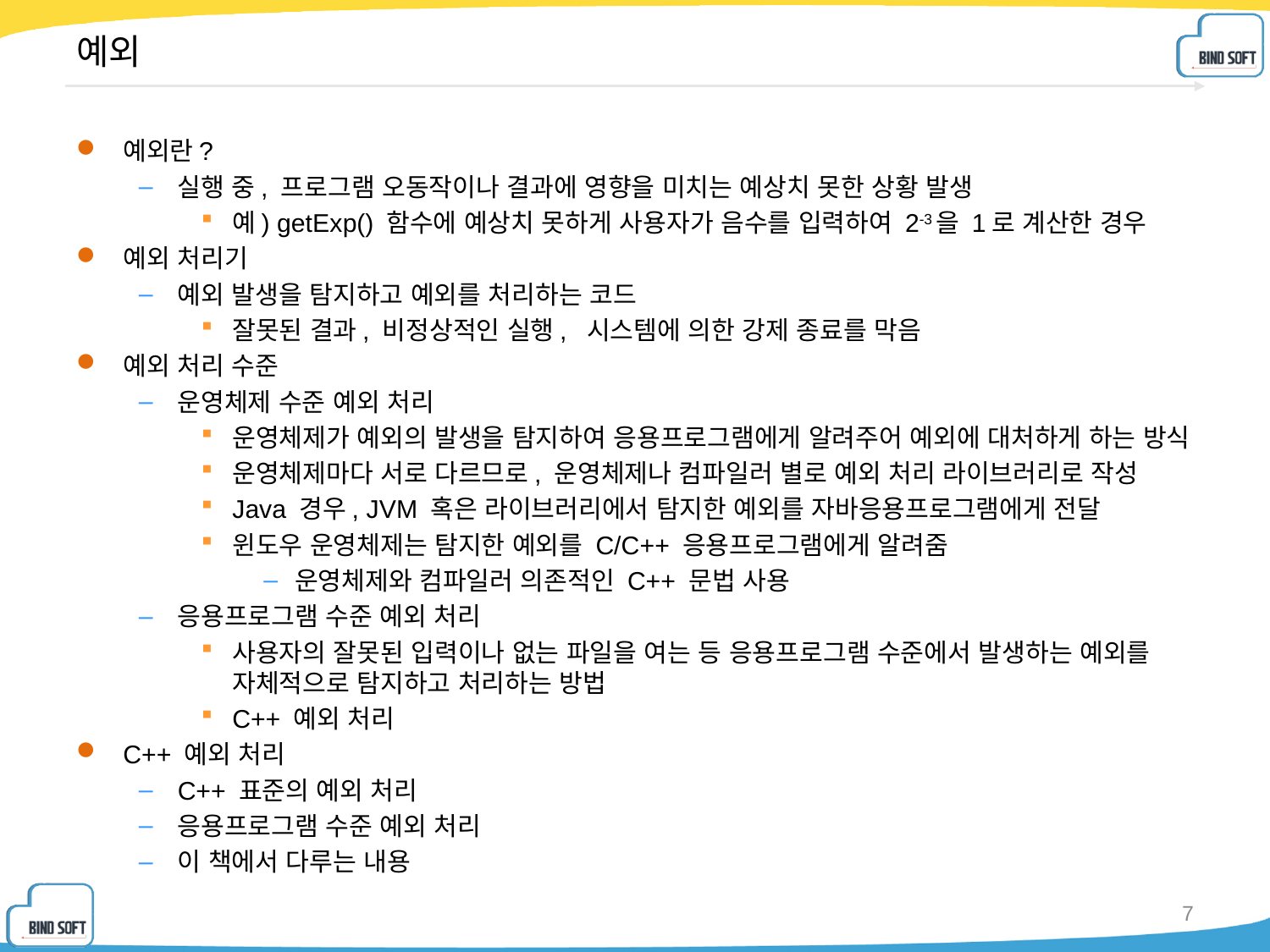

# 예외
예외란?
실행 중, 프로그램 오동작이나 결과에 영향을 미치는 예상치 못한 상황 발생
예) getExp() 함수에 예상치 못하게 사용자가 음수를 입력하여 2-3을 1로 계산한 경우
예외 처리기
예외 발생을 탐지하고 예외를 처리하는 코드
잘못된 결과, 비정상적인 실행,  시스템에 의한 강제 종료를 막음
예외 처리 수준
운영체제 수준 예외 처리
운영체제가 예외의 발생을 탐지하여 응용프로그램에게 알려주어 예외에 대처하게 하는 방식
운영체제마다 서로 다르므로, 운영체제나 컴파일러 별로 예외 처리 라이브러리로 작성
Java 경우, JVM 혹은 라이브러리에서 탐지한 예외를 자바응용프로그램에게 전달
윈도우 운영체제는 탐지한 예외를 C/C++ 응용프로그램에게 알려줌
운영체제와 컴파일러 의존적인 C++ 문법 사용
응용프로그램 수준 예외 처리
사용자의 잘못된 입력이나 없는 파일을 여는 등 응용프로그램 수준에서 발생하는 예외를 자체적으로 탐지하고 처리하는 방법
C++ 예외 처리
C++ 예외 처리
C++ 표준의 예외 처리
응용프로그램 수준 예외 처리
이 책에서 다루는 내용
7